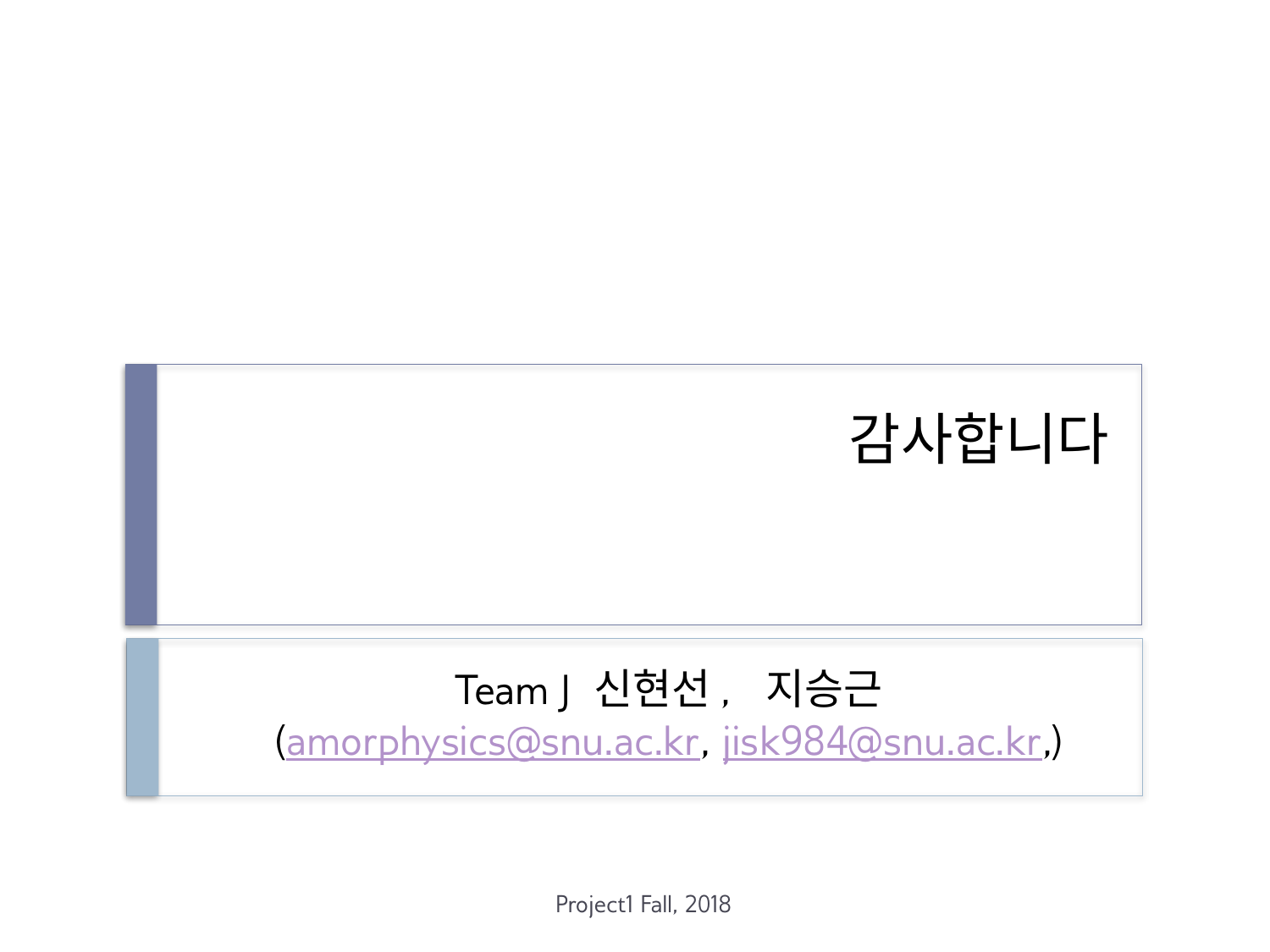

# 감사합니다
Team J 신현선,  지승근
(amorphysics@snu.ac.kr, jisk984@snu.ac.kr,)
Project1 Fall, 2018